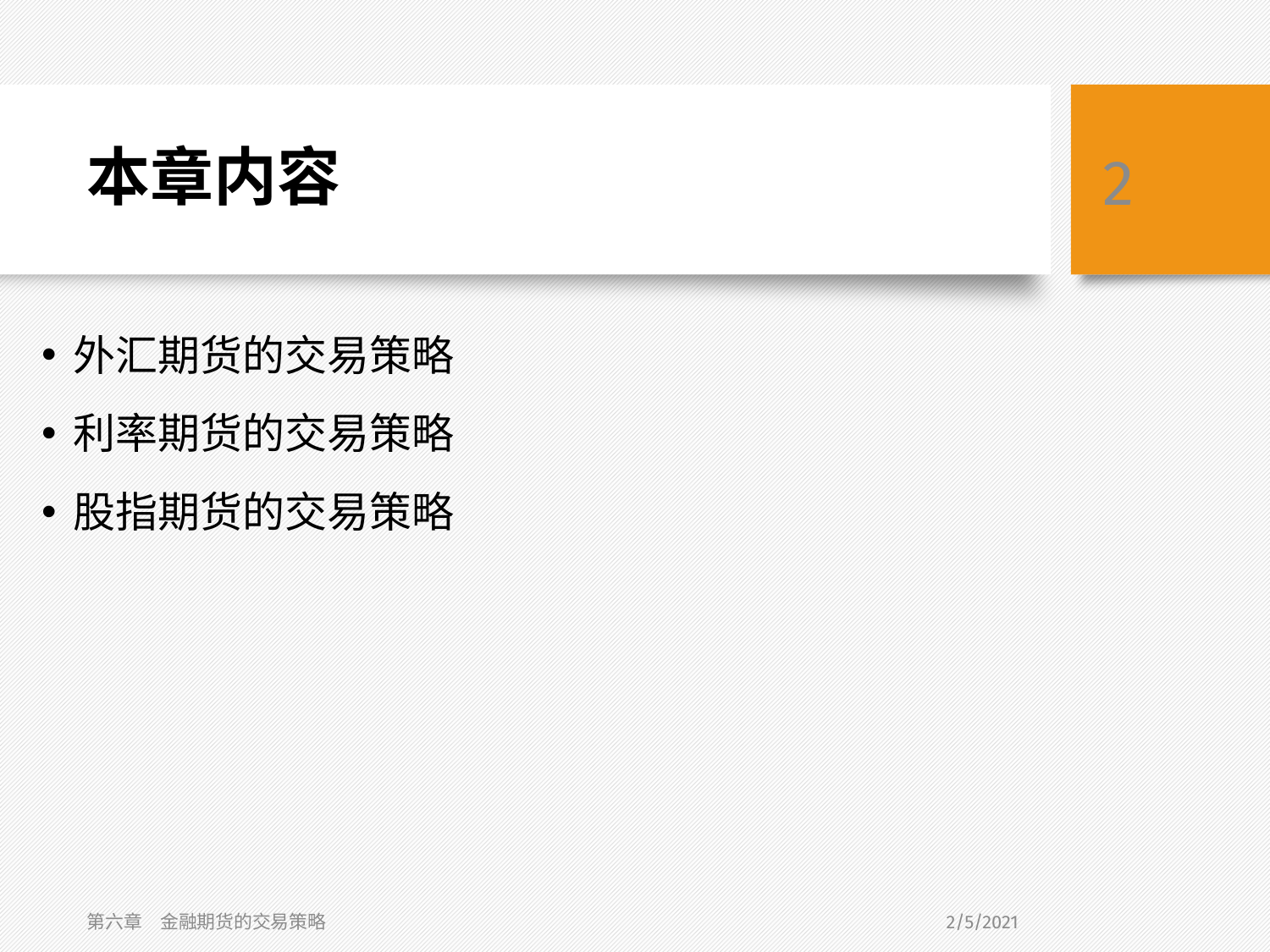

# 本章内容
2
外汇期货的交易策略
利率期货的交易策略
股指期货的交易策略
2/5/2021
第六章　金融期货的交易策略